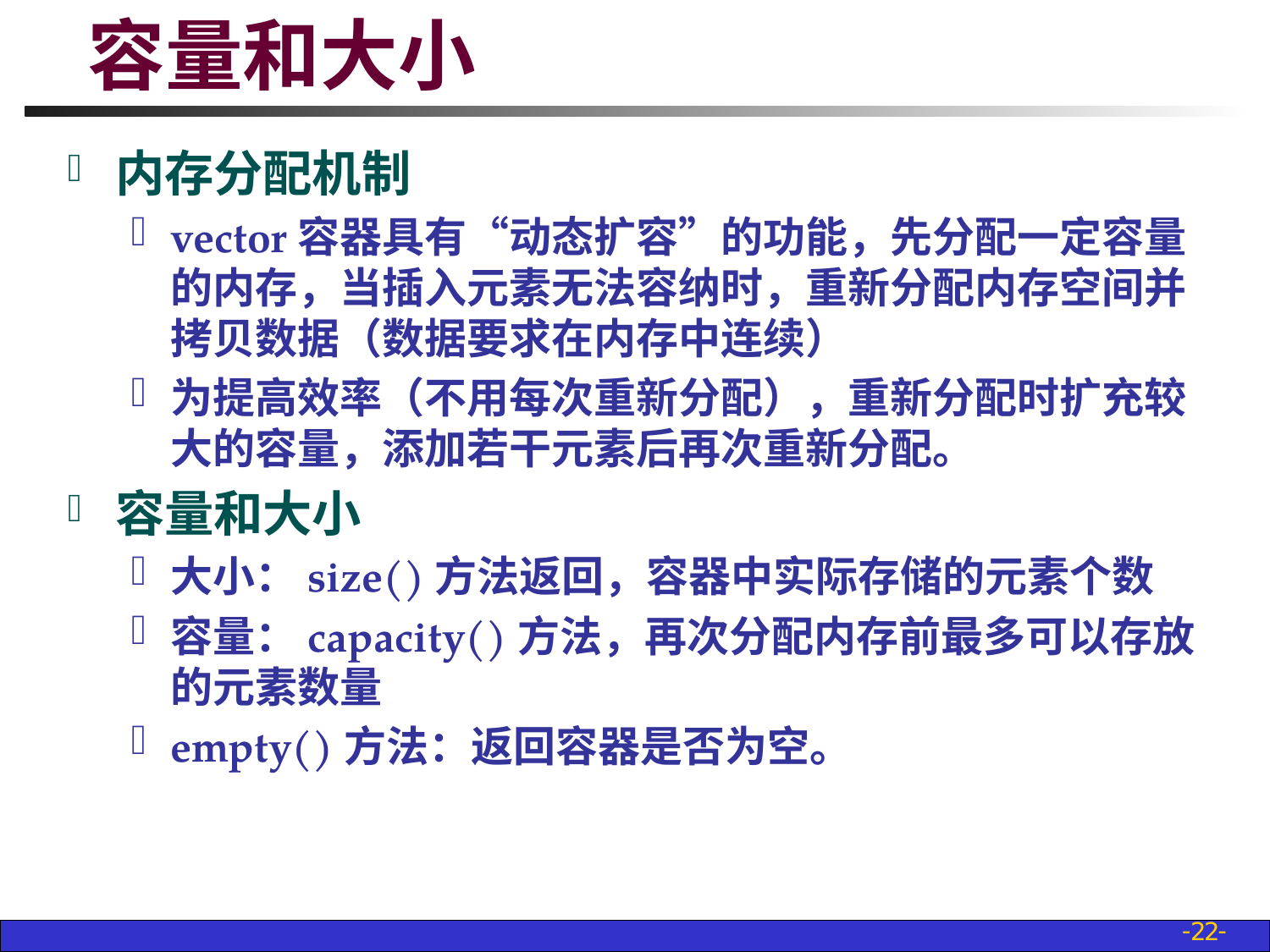

# 容量和大小
内存分配机制
vector容器具有“动态扩容”的功能，先分配一定容量的内存，当插入元素无法容纳时，重新分配内存空间并拷贝数据（数据要求在内存中连续）
为提高效率（不用每次重新分配），重新分配时扩充较大的容量，添加若干元素后再次重新分配。
容量和大小
大小：size()方法返回，容器中实际存储的元素个数
容量：capacity()方法，再次分配内存前最多可以存放的元素数量
empty()方法：返回容器是否为空。
-22-